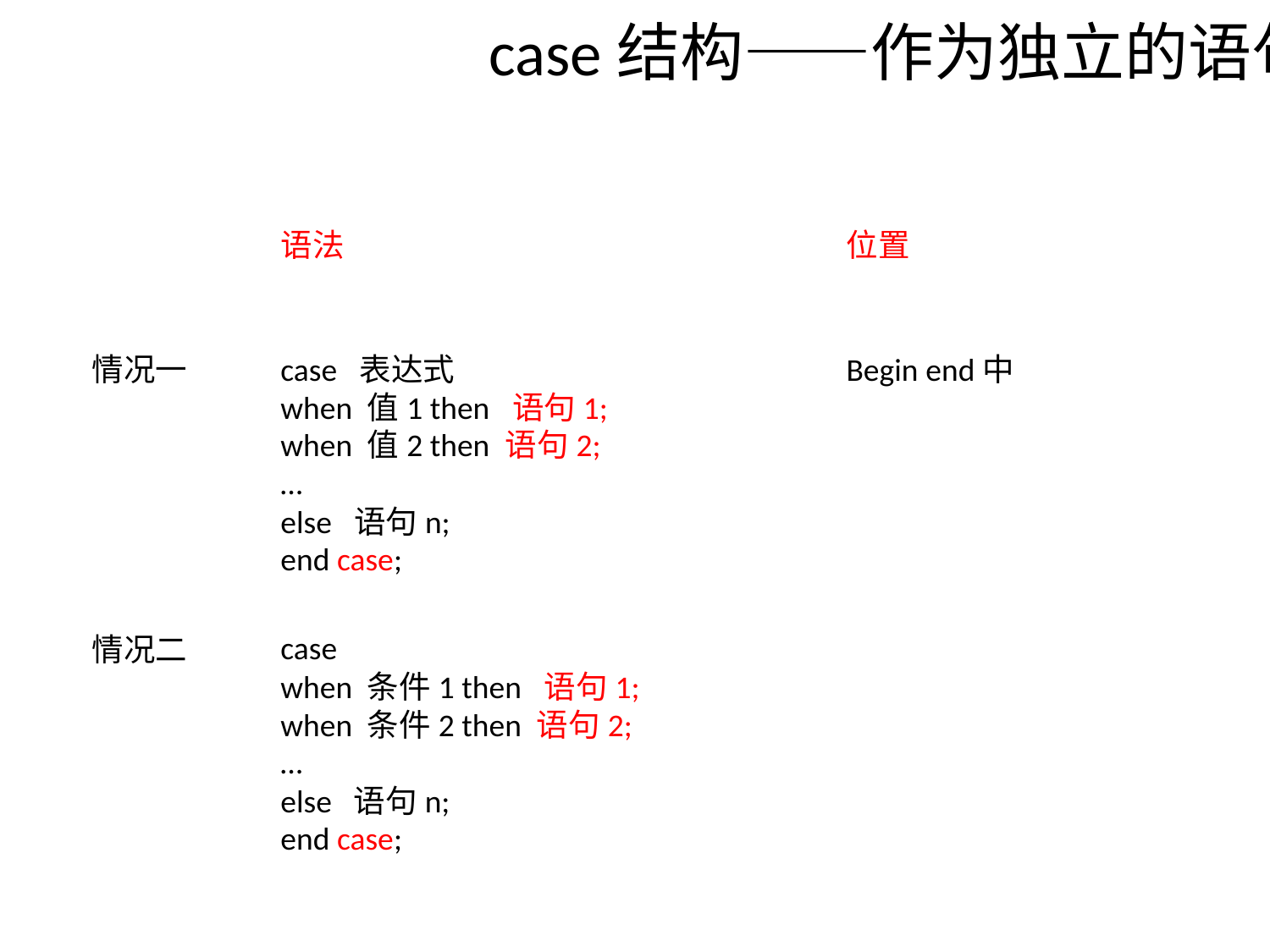

case结构——作为独立的语句
语法
位置
情况一
情况二
case 表达式
Begin end中
when 值1 then 语句1;
when 值2 then 语句2;
…
else 语句n;
end case;
case
when 条件1 then 语句1;
when 条件2 then 语句2;
…
else 语句n;
end case;